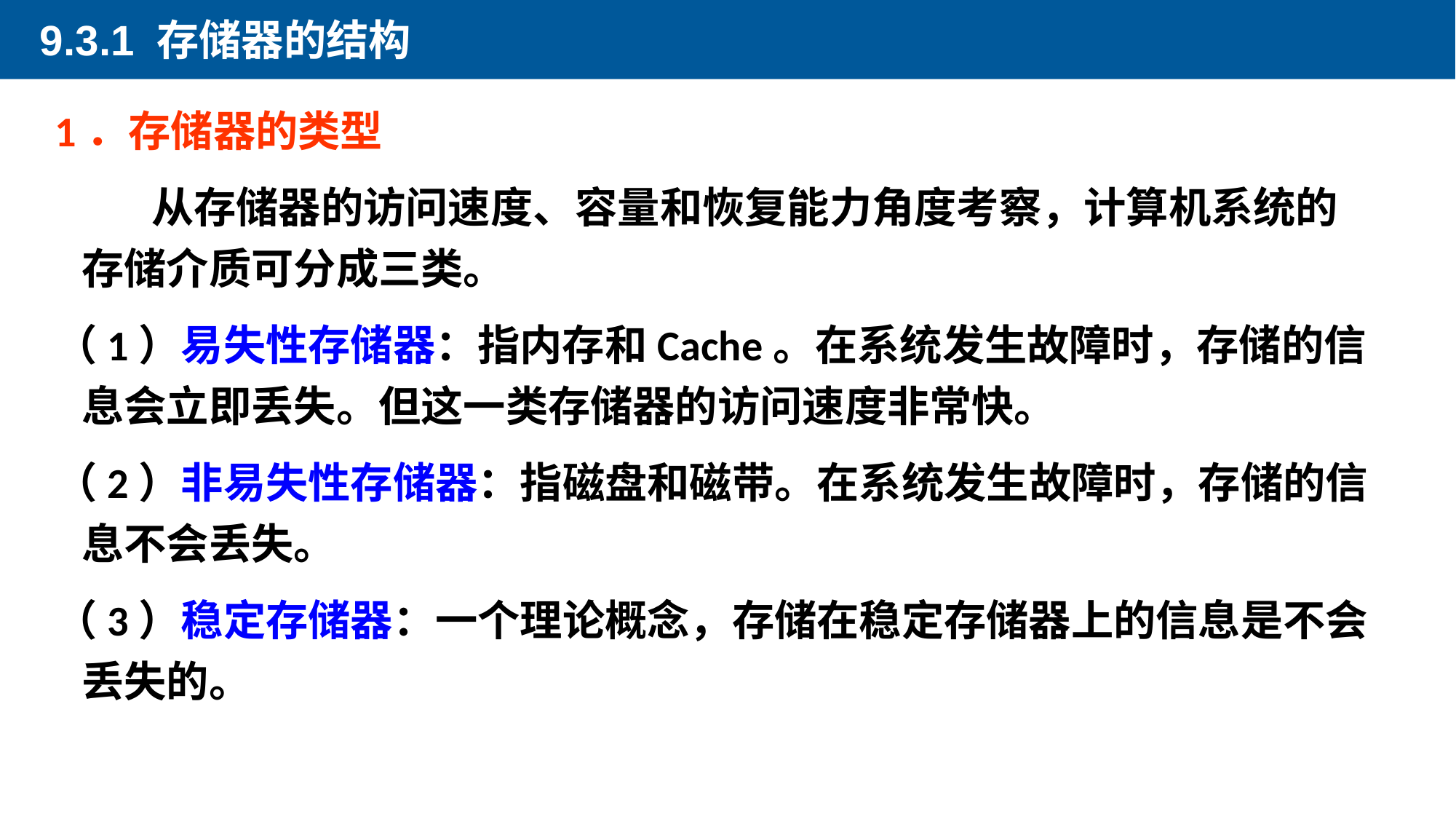

9.3.1 存储器的结构
1．存储器的类型
         从存储器的访问速度、容量和恢复能力角度考察，计算机系统的存储介质可分成三类。
（1）易失性存储器：指内存和Cache。在系统发生故障时，存储的信息会立即丢失。但这一类存储器的访问速度非常快。
（2）非易失性存储器：指磁盘和磁带。在系统发生故障时，存储的信息不会丢失。
（3）稳定存储器：一个理论概念，存储在稳定存储器上的信息是不会丢失的。